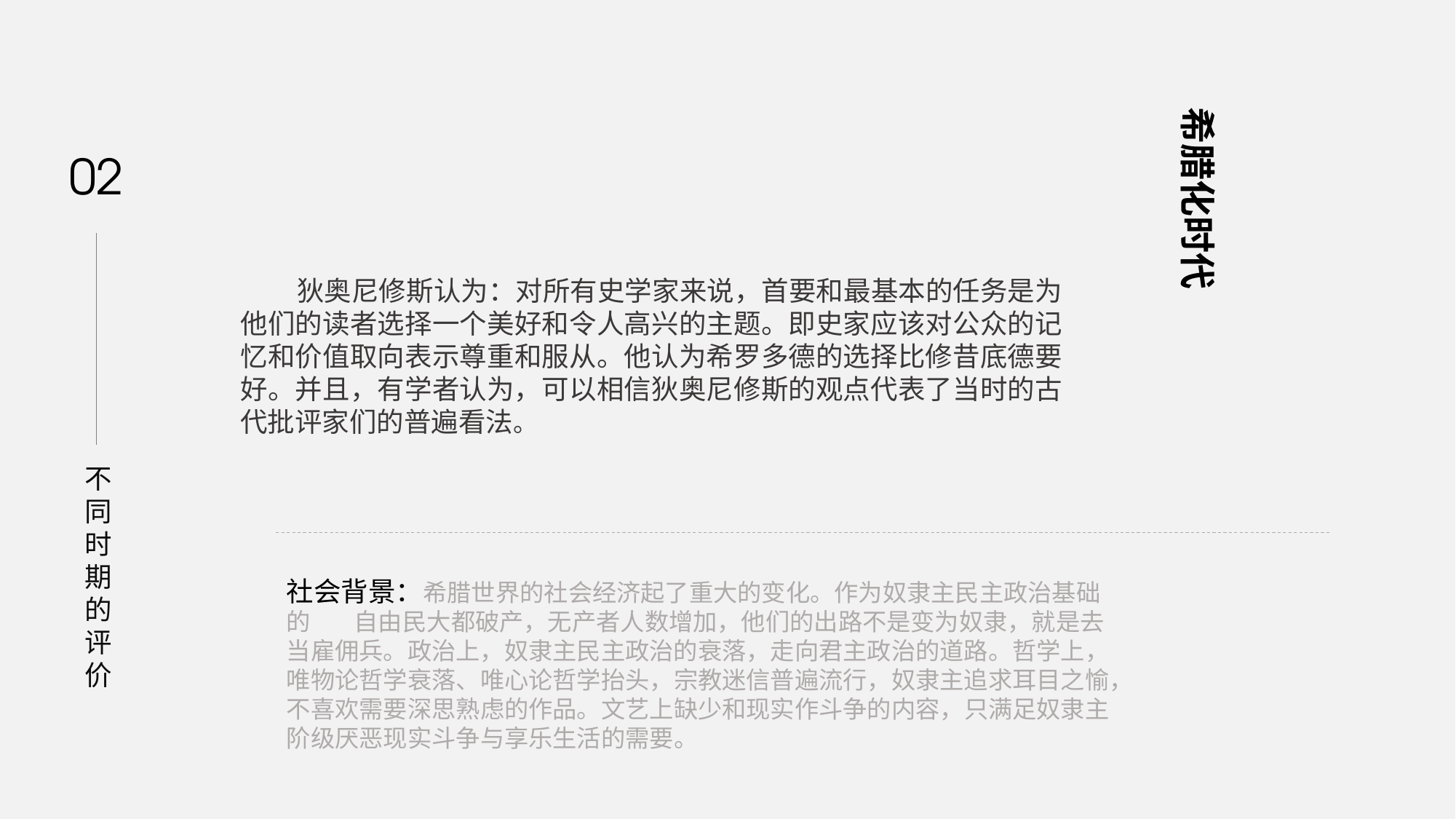

希腊化时代
02
        狄奥尼修斯认为：对所有史学家来说，首要和最基本的任务是为他们的读者选择一个美好和令人高兴的主题。即史家应该对公众的记忆和价值取向表示尊重和服从。他认为希罗多德的选择比修昔底德要好。并且，有学者认为，可以相信狄奥尼修斯的观点代表了当时的古代批评家们的普遍看法。
不同时期的评价
社会背景：希腊世界的社会经济起了重大的变化。作为奴隶主民主政治基础的        自由民大都破产，无产者人数增加，他们的出路不是变为奴隶，就是去当雇佣兵。政治上，奴隶主民主政治的衰落，走向君主政治的道路。哲学上，唯物论哲学衰落、唯心论哲学抬头，宗教迷信普遍流行，奴隶主追求耳目之愉，不喜欢需要深思熟虑的作品。文艺上缺少和现实作斗争的内容，只满足奴隶主阶级厌恶现实斗争与享乐生活的需要。